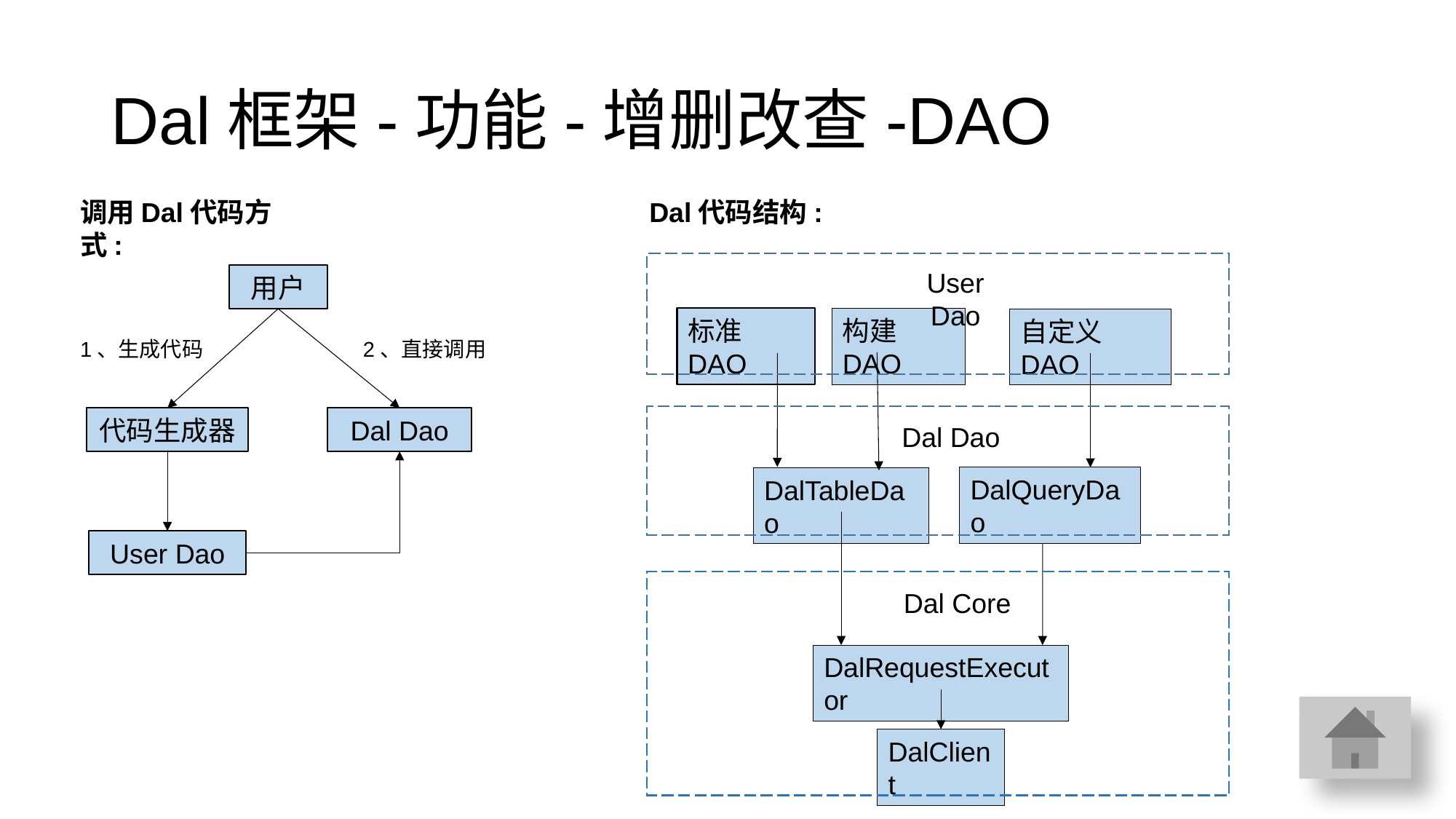

# Dal框架-功能-增删改查-DAO
调用Dal代码方式:
Dal代码结构:

标准DAO
构建DAO
自定义DAO

DalQueryDao
DalTableDao

DalRequestExecutor
DalClient
User Dao
Dal Dao
Dal Core
用户
1、生成代码
2、直接调用
代码生成器
Dal Dao
User Dao